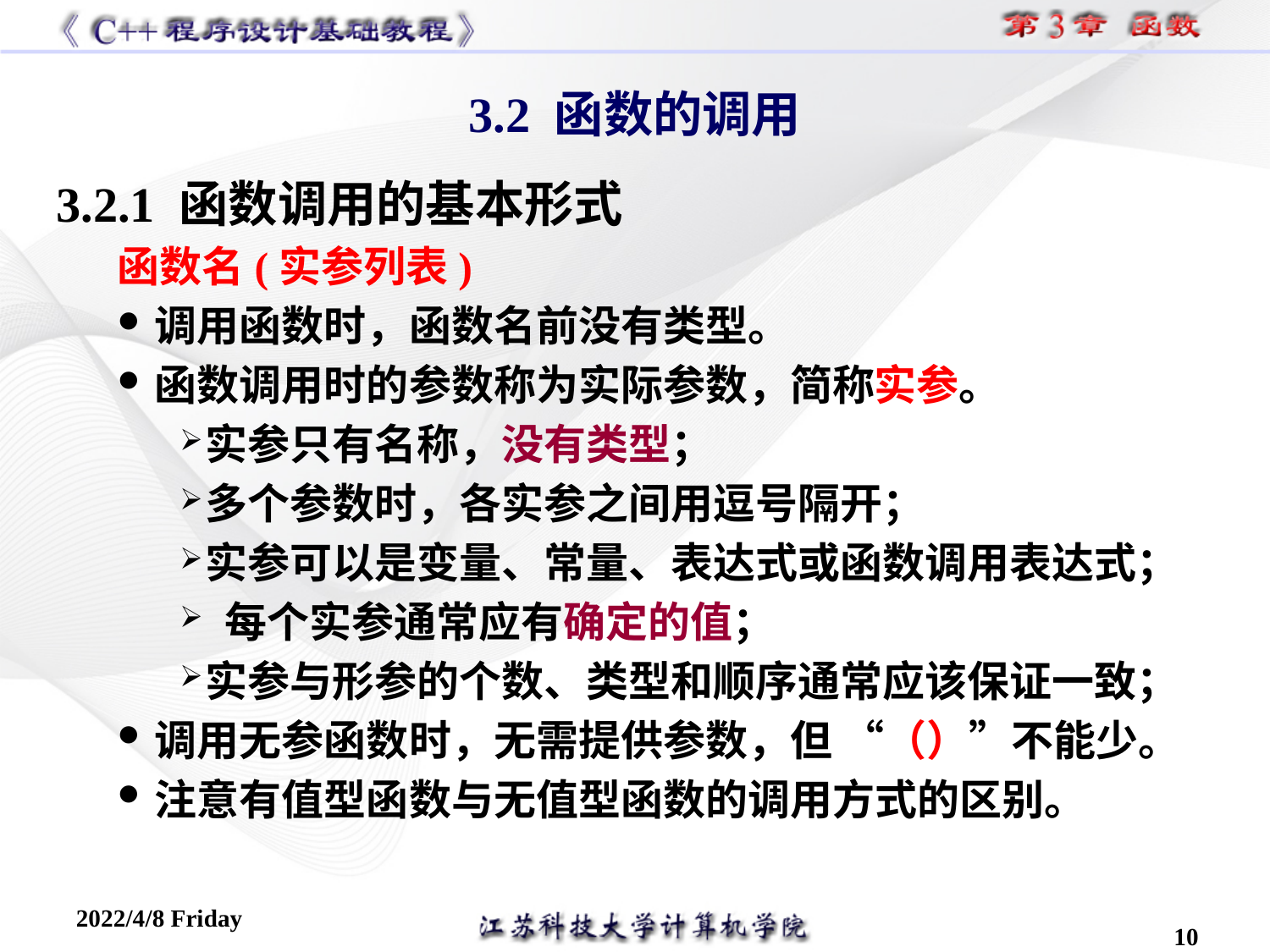

3.2 函数的调用
3.2.1 函数调用的基本形式
函数名(实参列表)
调用函数时，函数名前没有类型。
函数调用时的参数称为实际参数，简称实参。
实参只有名称，没有类型；
多个参数时，各实参之间用逗号隔开；
实参可以是变量、常量、表达式或函数调用表达式；
 每个实参通常应有确定的值；
实参与形参的个数、类型和顺序通常应该保证一致；
调用无参函数时，无需提供参数，但 “（）”不能少。
注意有值型函数与无值型函数的调用方式的区别。